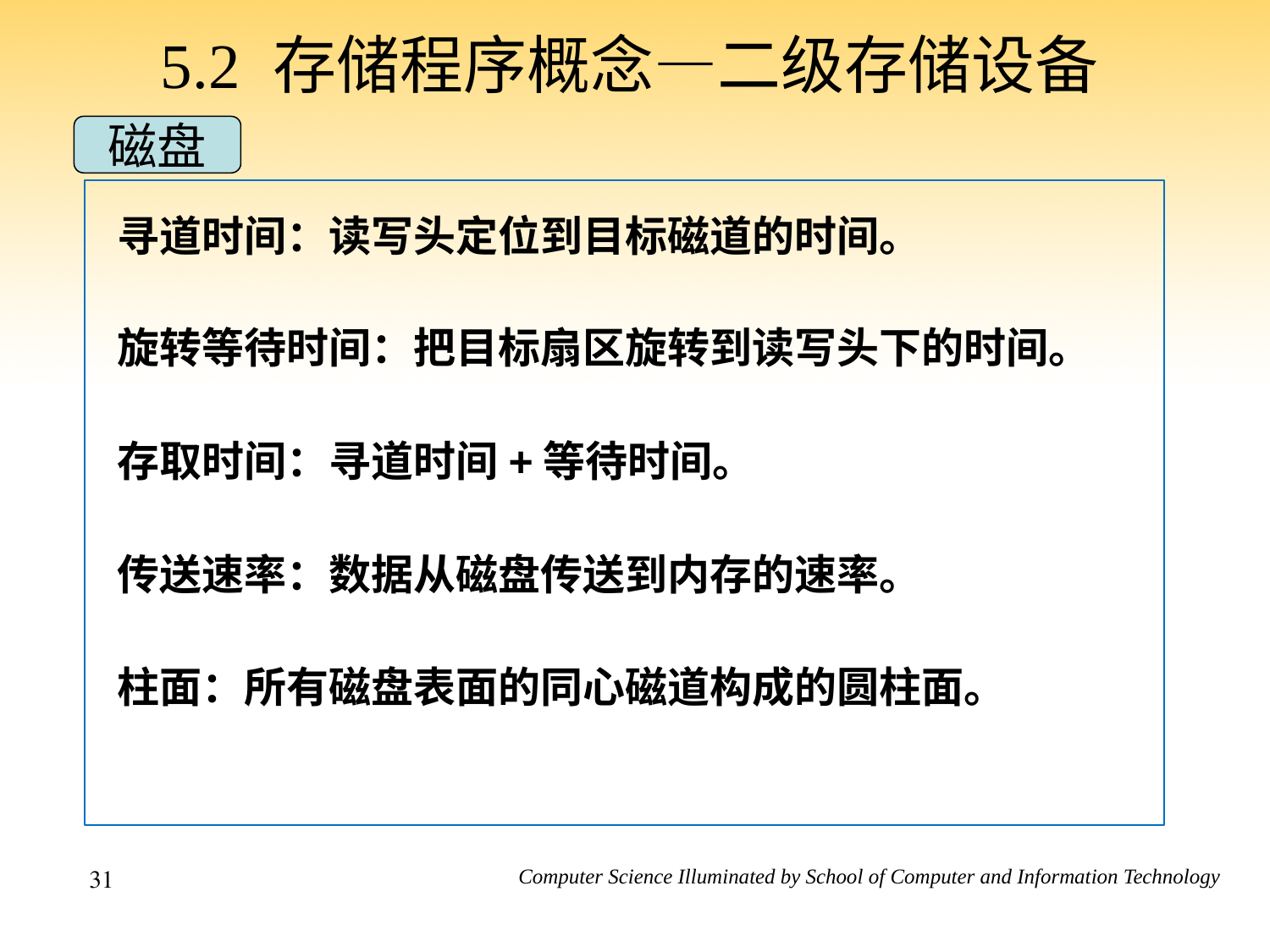

# 5.2 存储程序概念—二级存储设备
磁盘

寻道时间：读写头定位到目标磁道的时间。
旋转等待时间：把目标扇区旋转到读写头下的时间。
存取时间：寻道时间+等待时间。
传送速率：数据从磁盘传送到内存的速率。
柱面：所有磁盘表面的同心磁道构成的圆柱面。
31